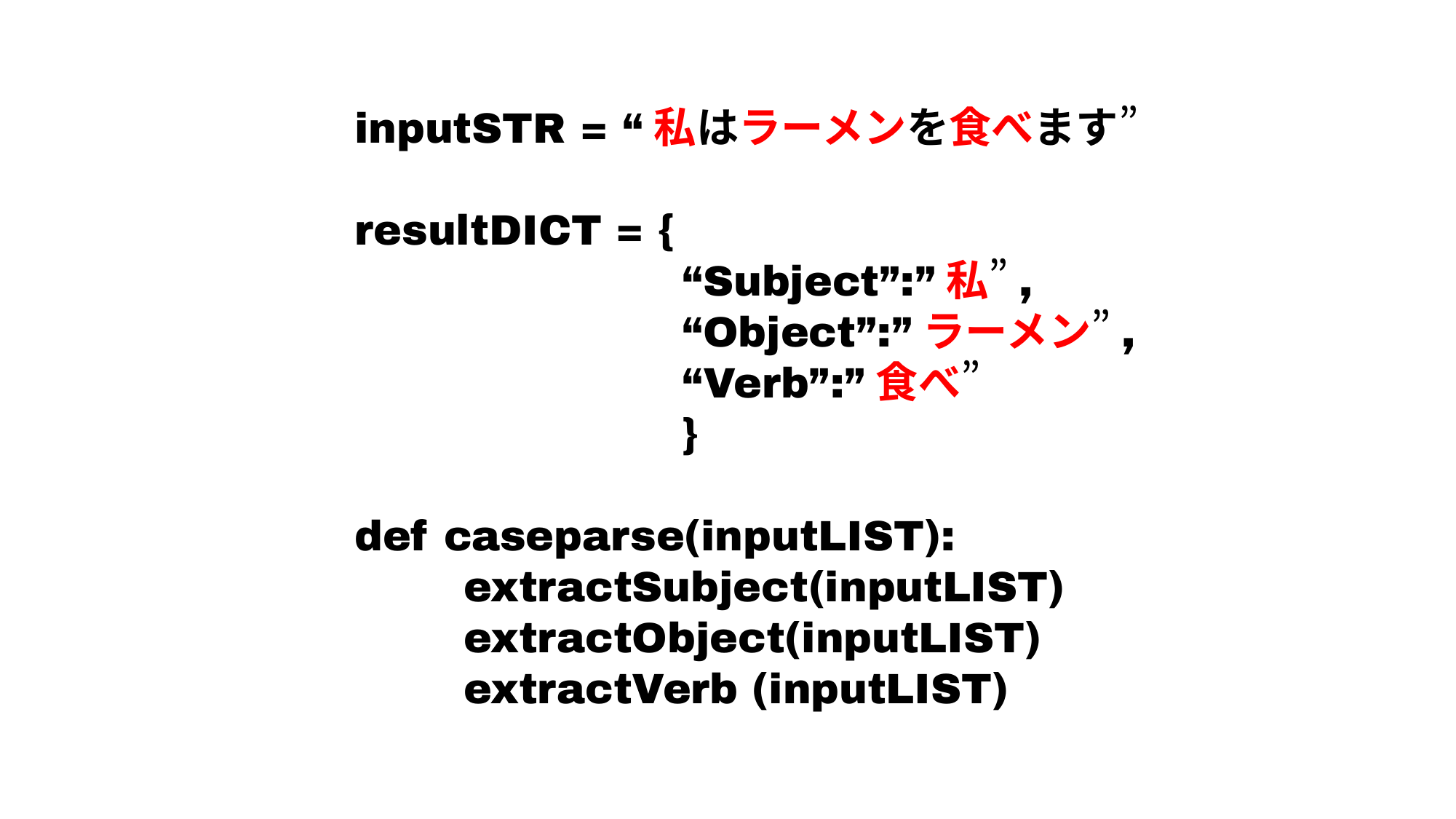

inputSTR = “私はラーメンを食べます”

resultDICT = {
			“Subject”:”私”,
			“Object”:”ラーメン”,
			“Verb”:”食べ”
			}

def caseparse(inputLIST):
	extractSubject(inputLIST)
	extractObject(inputLIST)
	extractVerb (inputLIST)